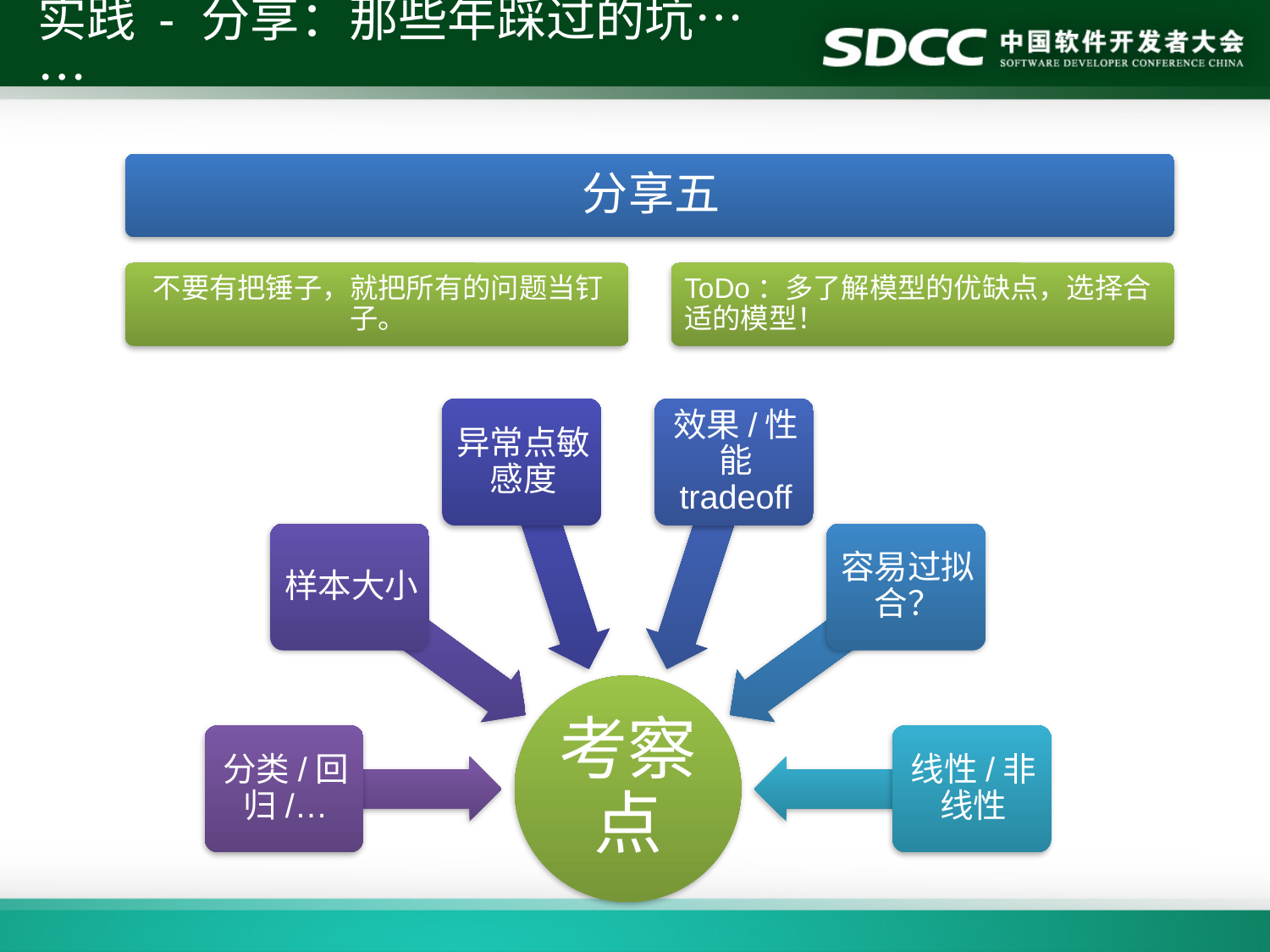

# 实践 - 分享：那些年踩过的坑……
分享五
不要有把锤子，就把所有的问题当钉子。
ToDo：多了解模型的优缺点，选择合适的模型！
考察点
分类/回归/…
样本大小
异常点敏感度
效果/性能 tradeoff
容易过拟合？
线性/非线性